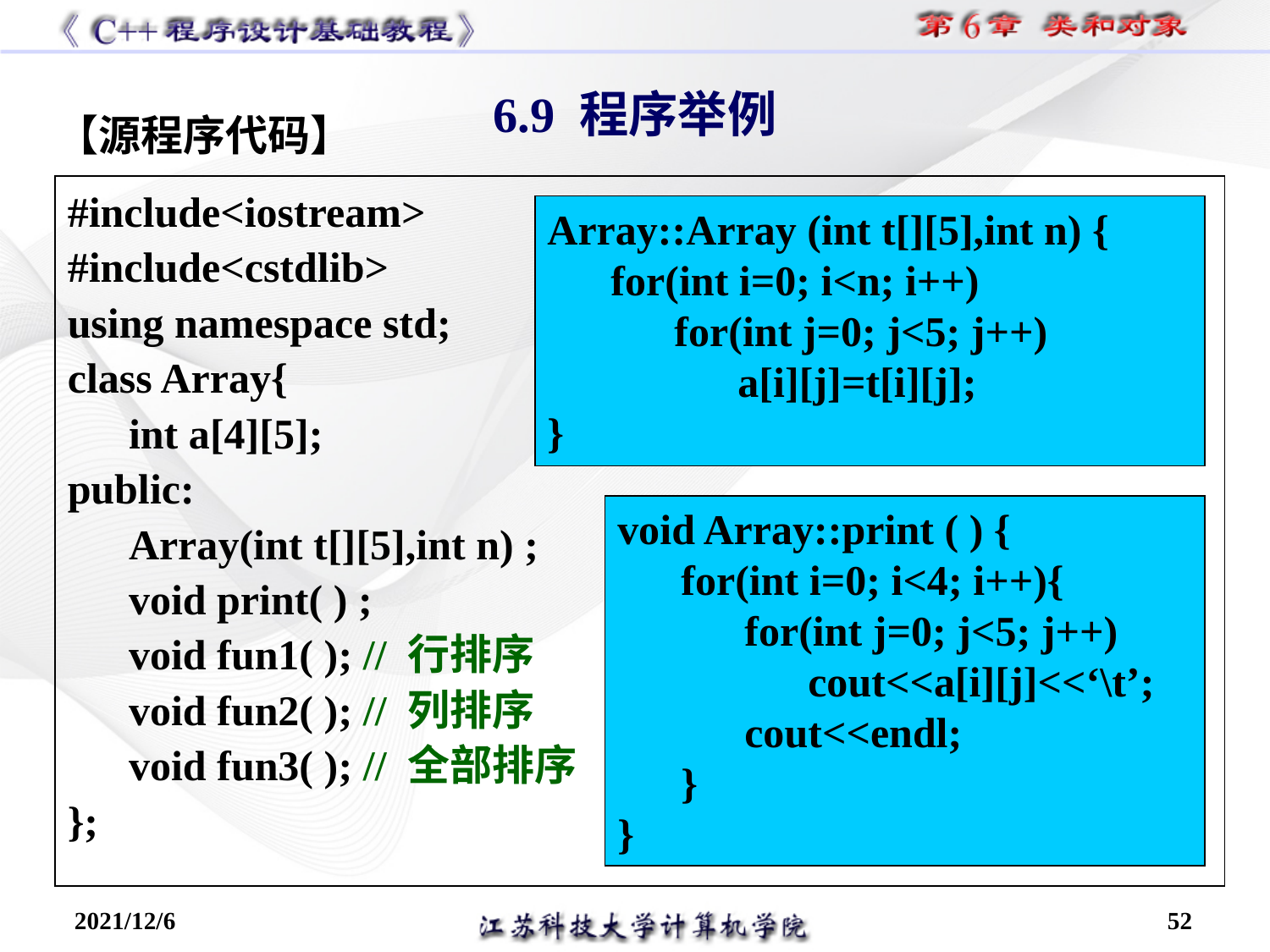

6.9 程序举例
【源程序代码】
#include<iostream>
#include<cstdlib>
using namespace std;
class Array{
int a[4][5];
public:
Array(int t[][5],int n) ;
void print( ) ;
void fun1( ); // 行排序
void fun2( ); // 列排序
void fun3( ); // 全部排序
};
Array::Array (int t[][5],int n) {
for(int i=0; i<n; i++)
for(int j=0; j<5; j++)
a[i][j]=t[i][j];
}
void Array::print ( ) {
for(int i=0; i<4; i++){
for(int j=0; j<5; j++)
cout<<a[i][j]<<‘\t’;
cout<<endl;
}
}